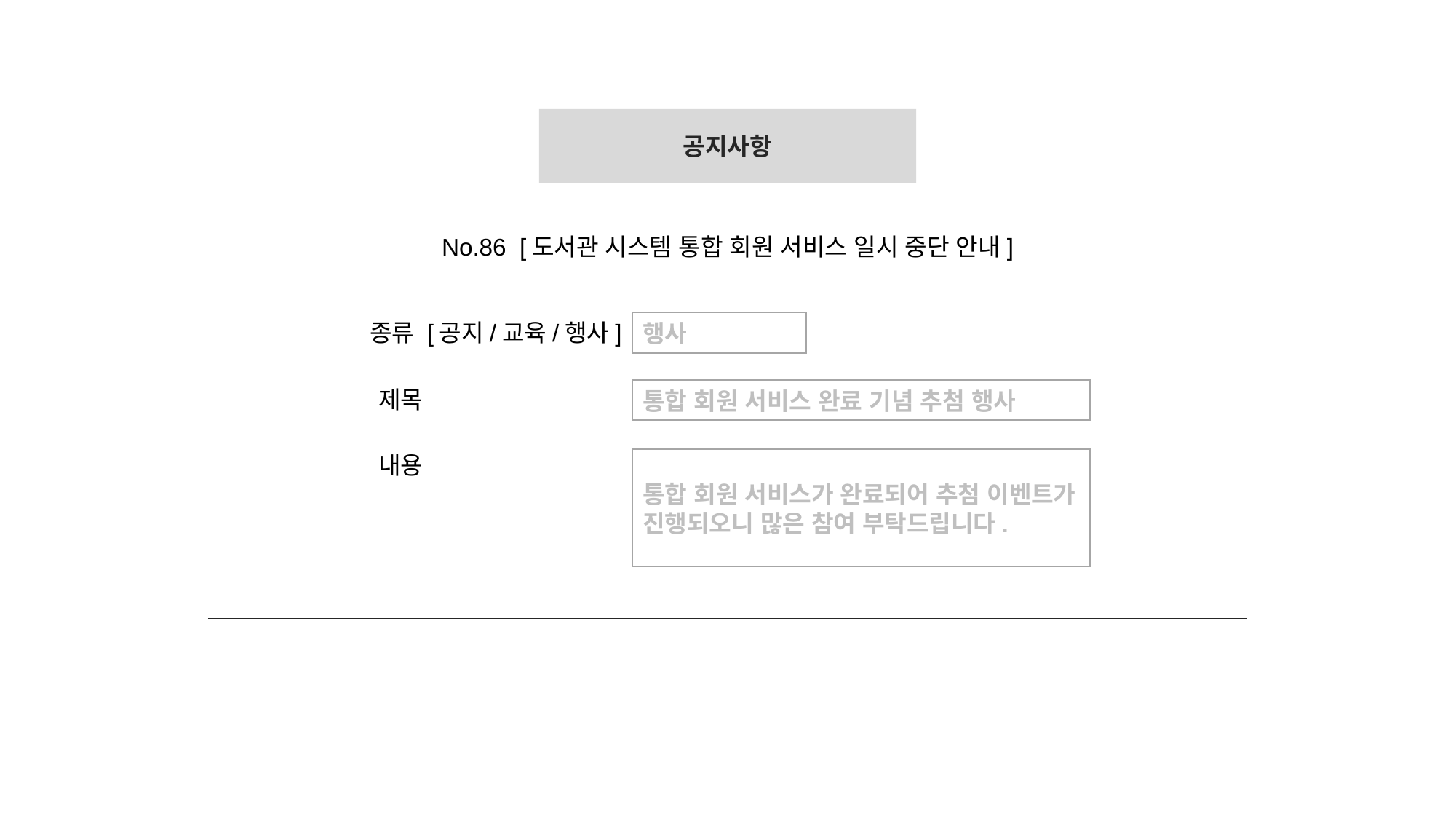

공지사항
No.86  [도서관 시스템 통합 회원 서비스 일시 중단 안내]
종류 [공지/교육/행사]
행사
제목
통합 회원 서비스 완료 기념 추첨 행사
내용
통합 회원 서비스가 완료되어 추첨 이벤트가 진행되오니 많은 참여 부탁드립니다.